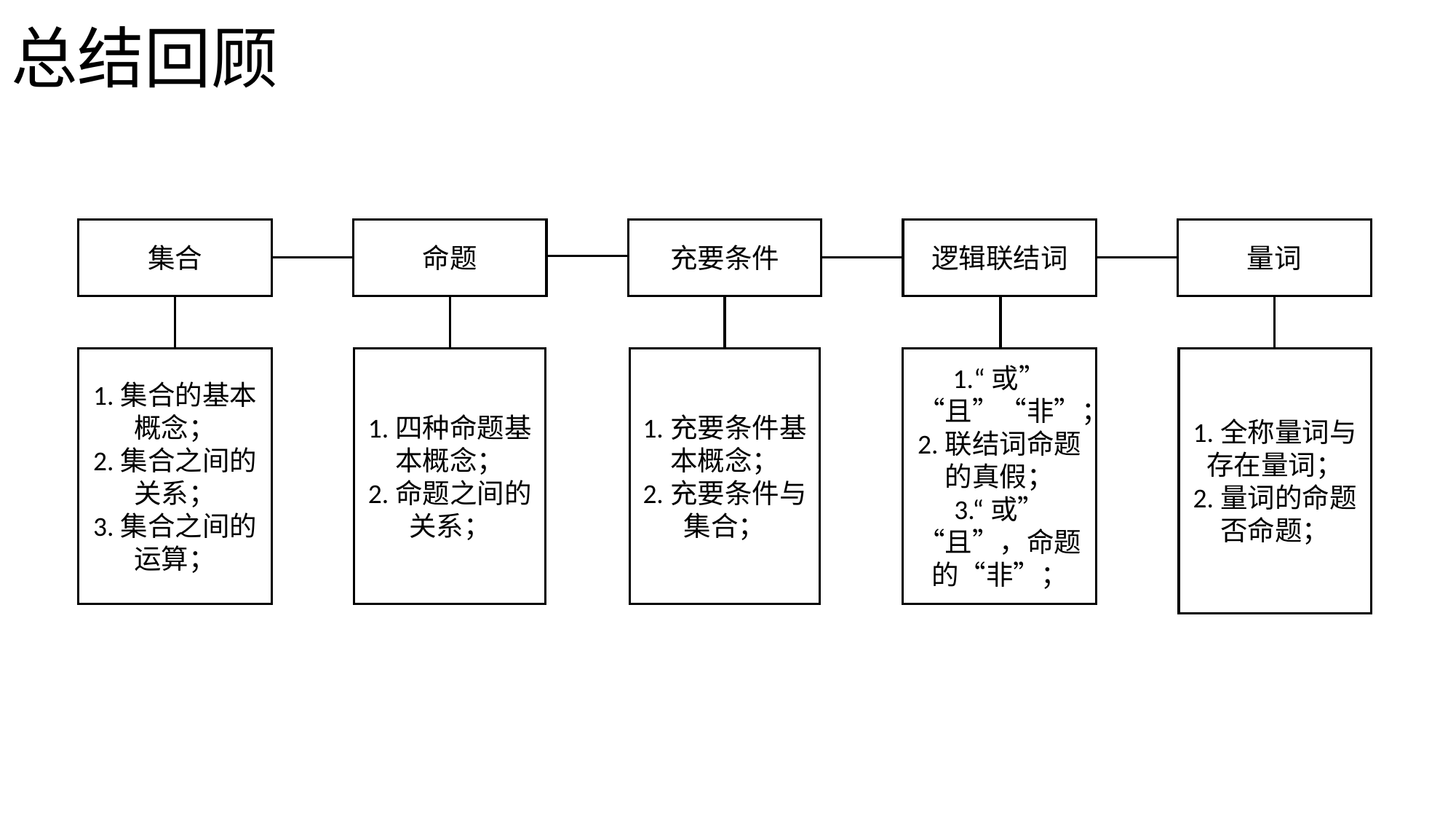

# 总结回顾
量词
充要条件
逻辑联结词
集合
命题
1.集合的基本概念；
2.集合之间的关系；
3.集合之间的运算；
1.四种命题基本概念；
2.命题之间的关系；
1.充要条件基本概念；
2.充要条件与集合；
1.全称量词与存在量词；
2.量词的命题否命题；
1.“或”“且”“非”；
2.联结词命题的真假；
3.“或”“且”，命题的“非”；